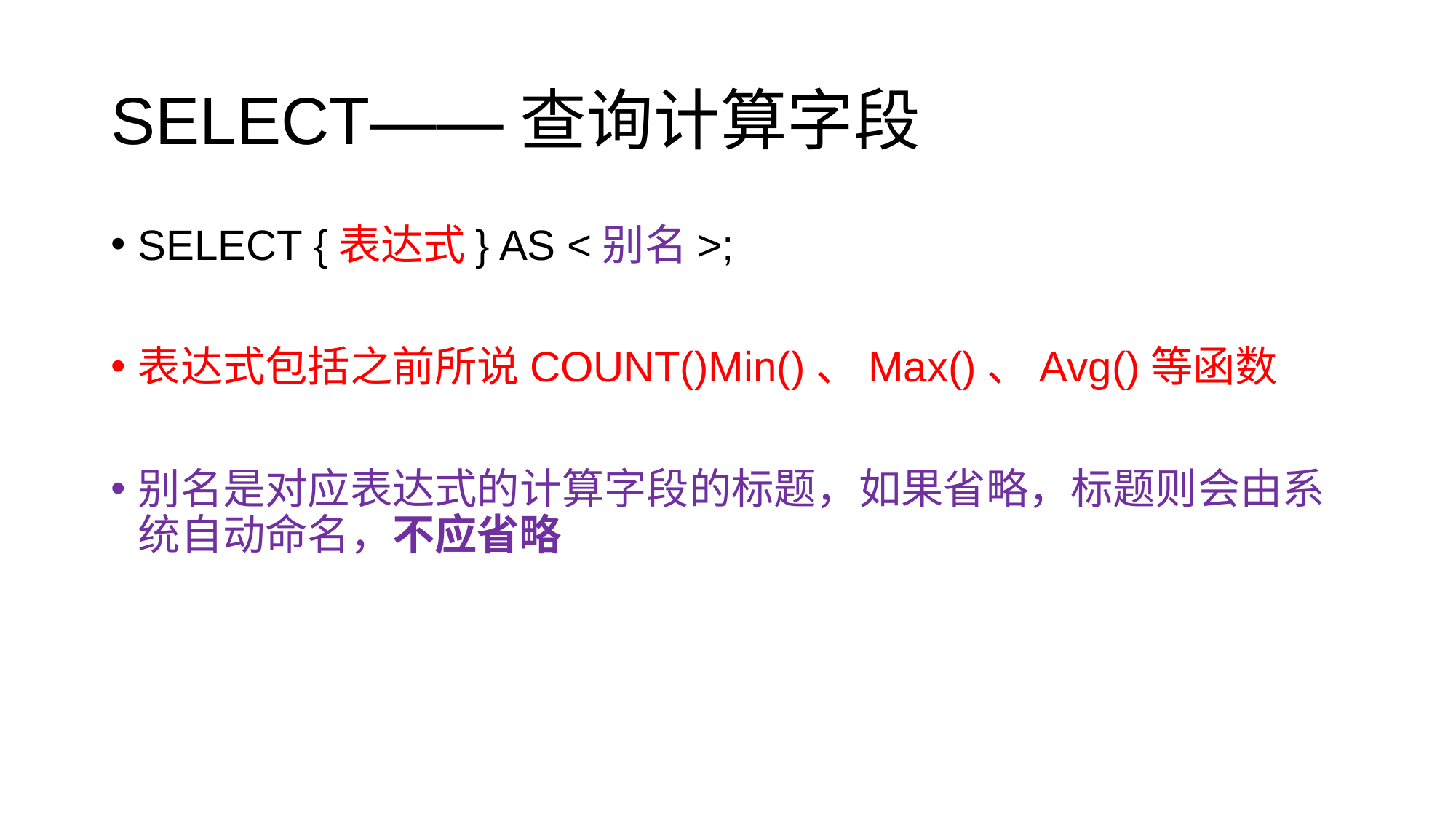

# SELECT——查询计算字段
SELECT {表达式} AS <别名>;

表达式包括之前所说COUNT()Min()、Max()、Avg()等函数

别名是对应表达式的计算字段的标题，如果省略，标题则会由系统自动命名，不应省略